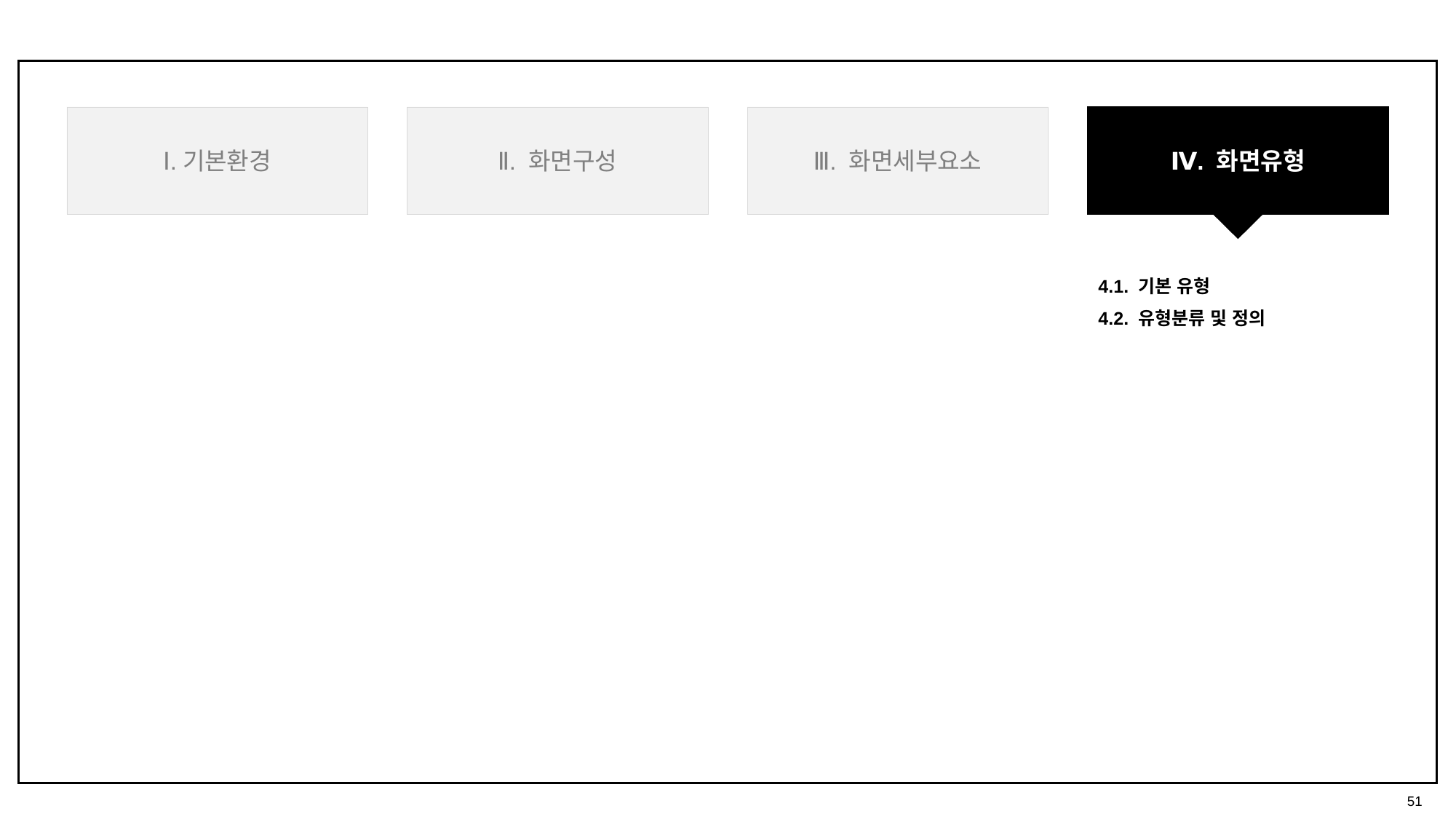

Ⅰ.기본환경
Ⅱ. 화면구성
Ⅲ. 화면세부요소
Ⅳ. 화면유형

4.1. 기본 유형
4.2. 유형분류 및 정의